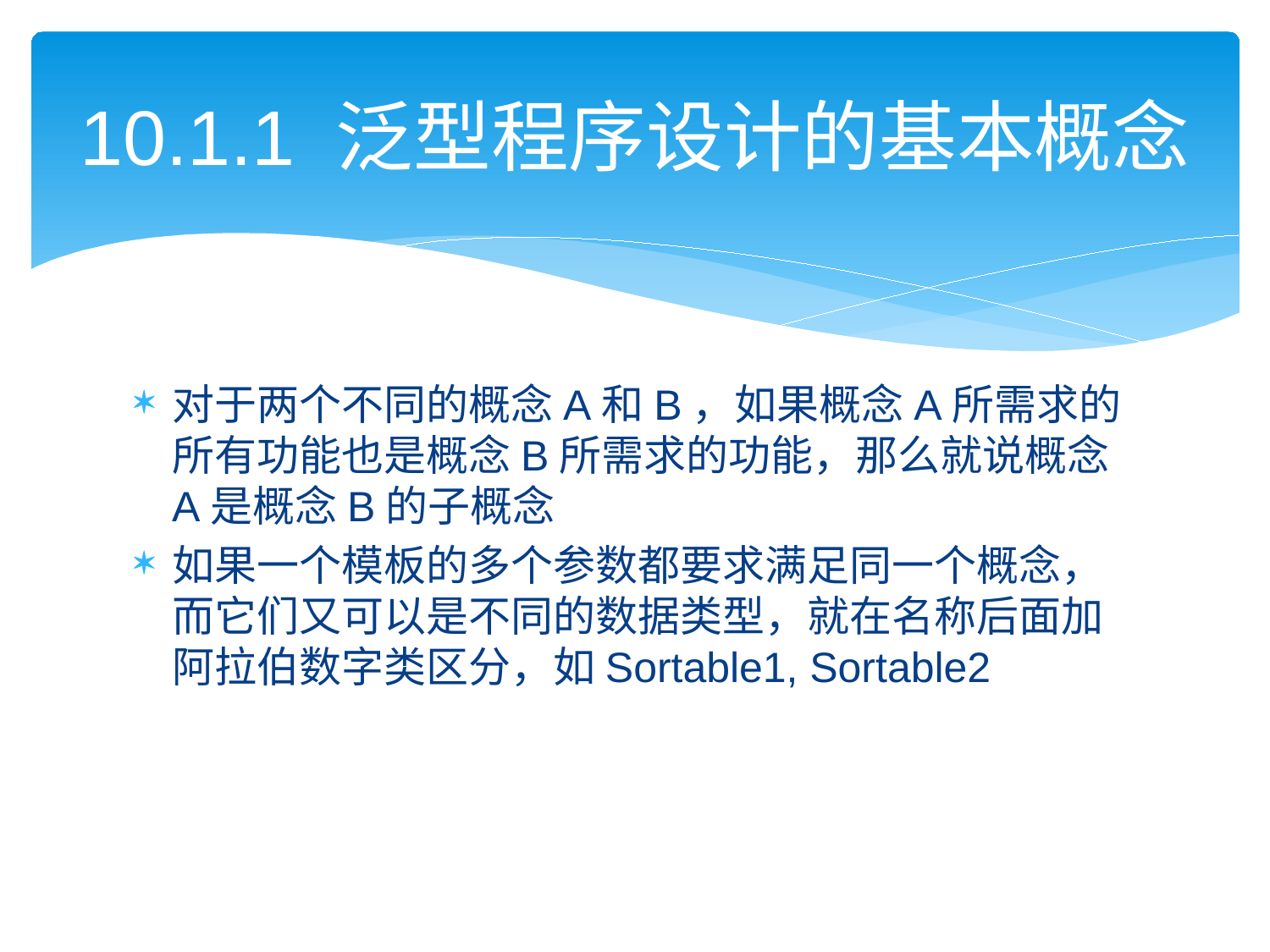

# 10.1.1 泛型程序设计的基本概念
对于两个不同的概念A和B，如果概念A所需求的所有功能也是概念B所需求的功能，那么就说概念A是概念B的子概念
如果一个模板的多个参数都要求满足同一个概念，而它们又可以是不同的数据类型，就在名称后面加阿拉伯数字类区分，如Sortable1, Sortable2